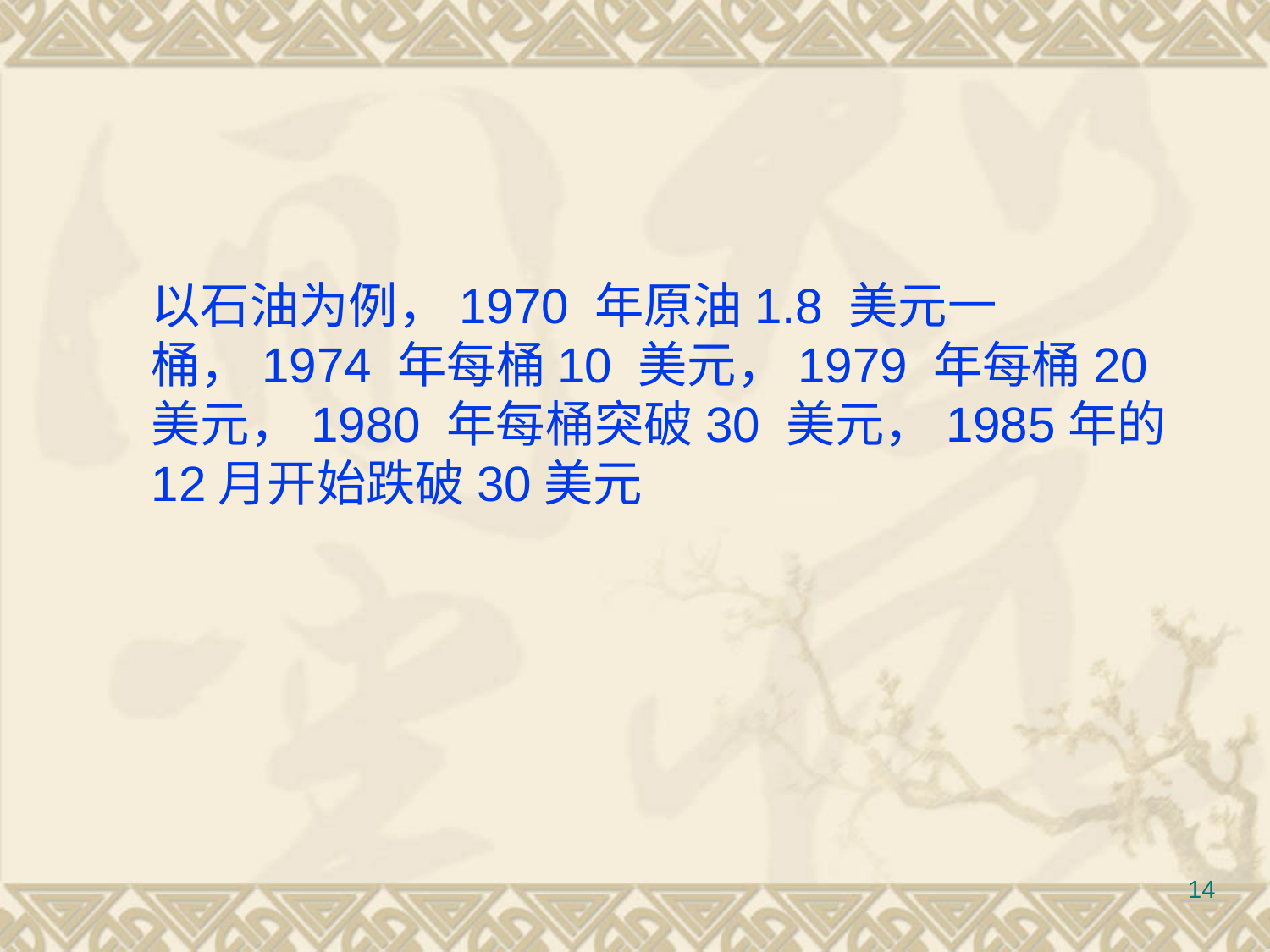

以石油为例，1970 年原油1.8 美元一桶，1974 年每桶10 美元，1979 年每桶20 美元，1980 年每桶突破30 美元，1985年的12月开始跌破30美元
14